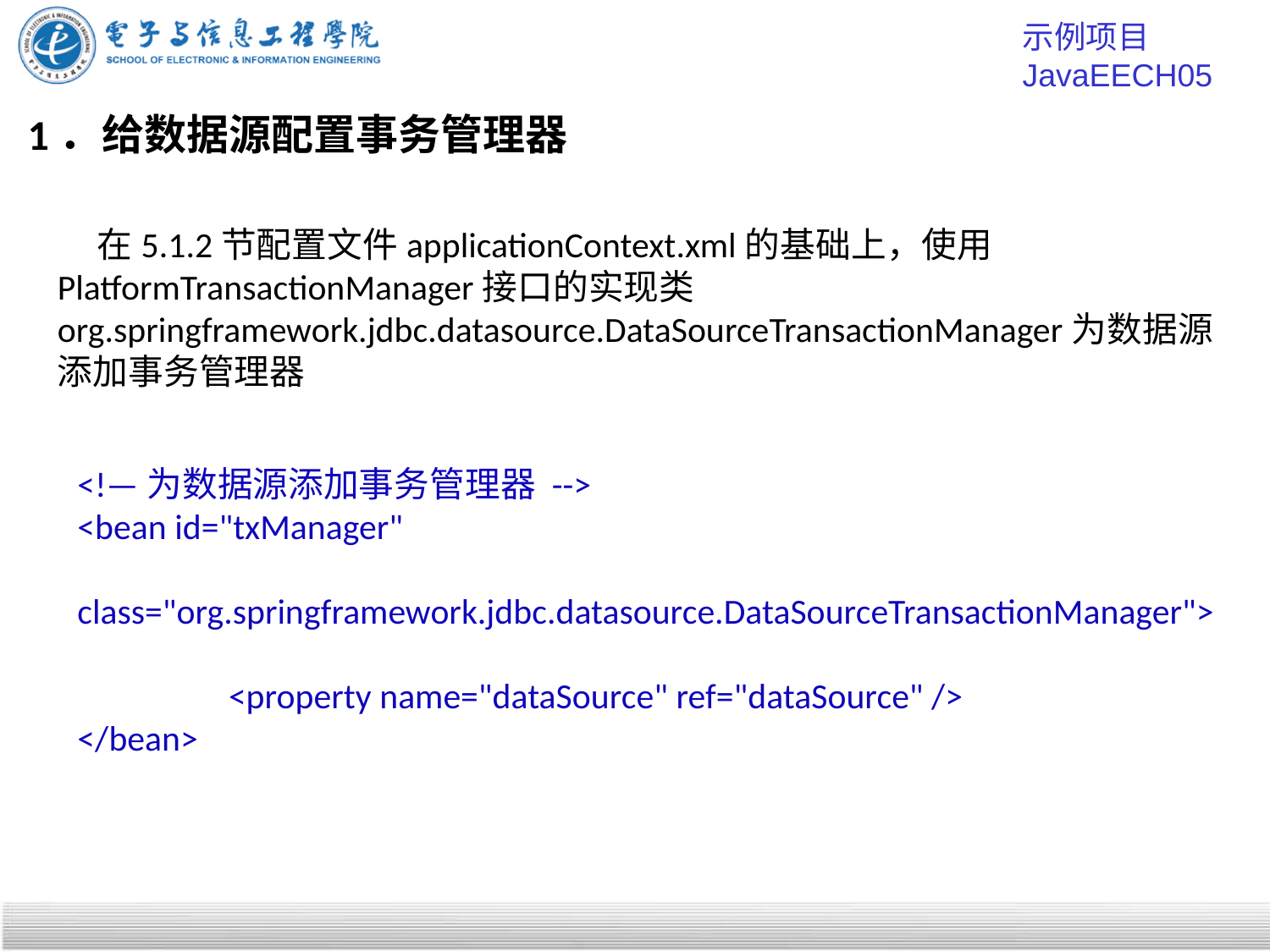

示例项目 JavaEECH05
# 1．给数据源配置事务管理器
    在5.1.2节配置文件applicationContext.xml的基础上，使用PlatformTransactionManager接口的实现类org.springframework.jdbc.datasource.DataSourceTransactionManager为数据源添加事务管理器
<!—为数据源添加事务管理器 -->
<bean id="txManager"
	   class="org.springframework.jdbc.datasource.DataSourceTransactionManager">
	   <property name="dataSource" ref="dataSource" />
</bean>